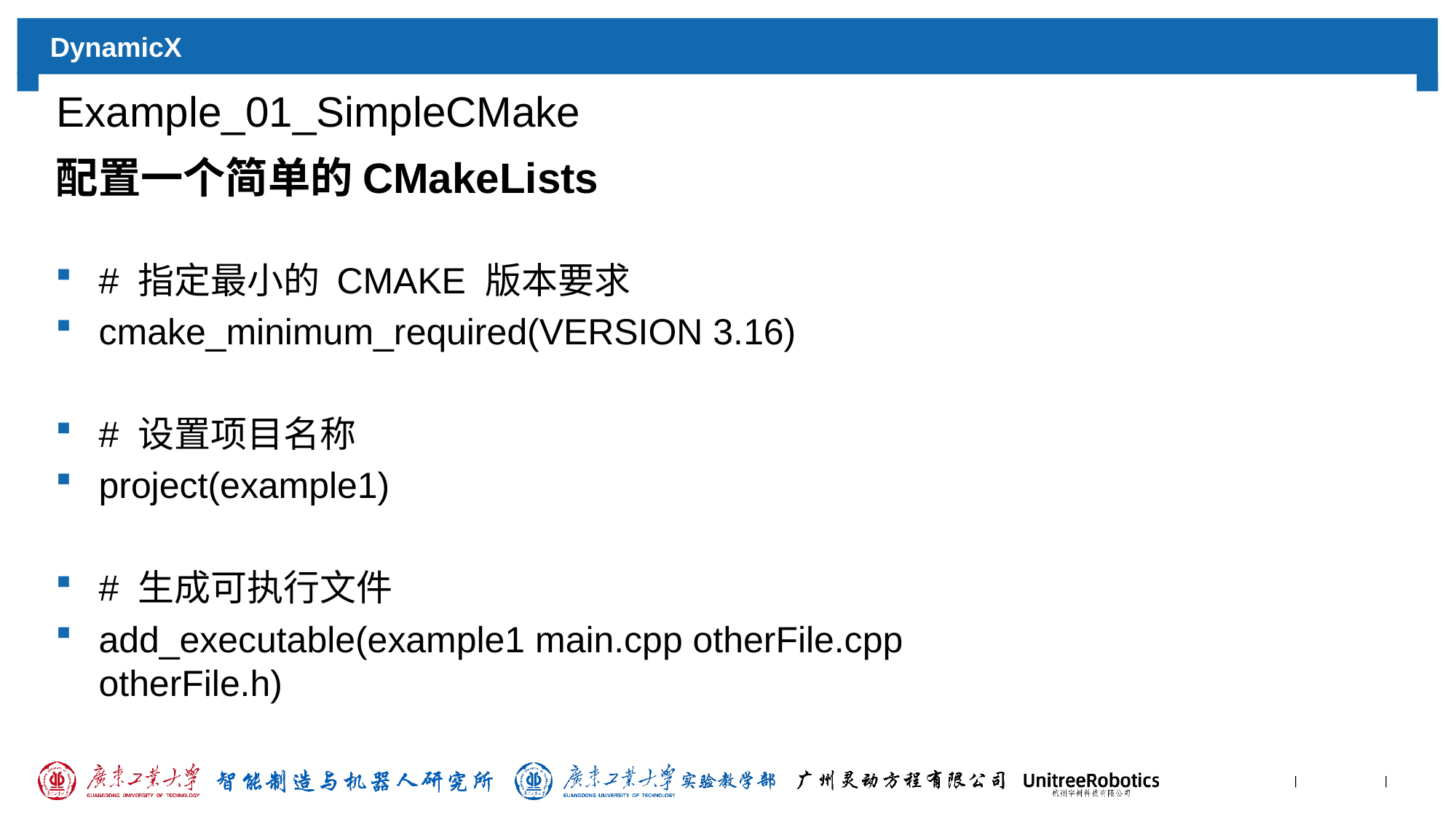

Example_01_SimpleCMake
# 配置一个简单的CMakeLists
# 指定最小的 CMAKE 版本要求
cmake_minimum_required(VERSION 3.16)

# 设置项目名称
project(example1)

# 生成可执行文件
add_executable(example1 main.cpp otherFile.cpp otherFile.h)

6